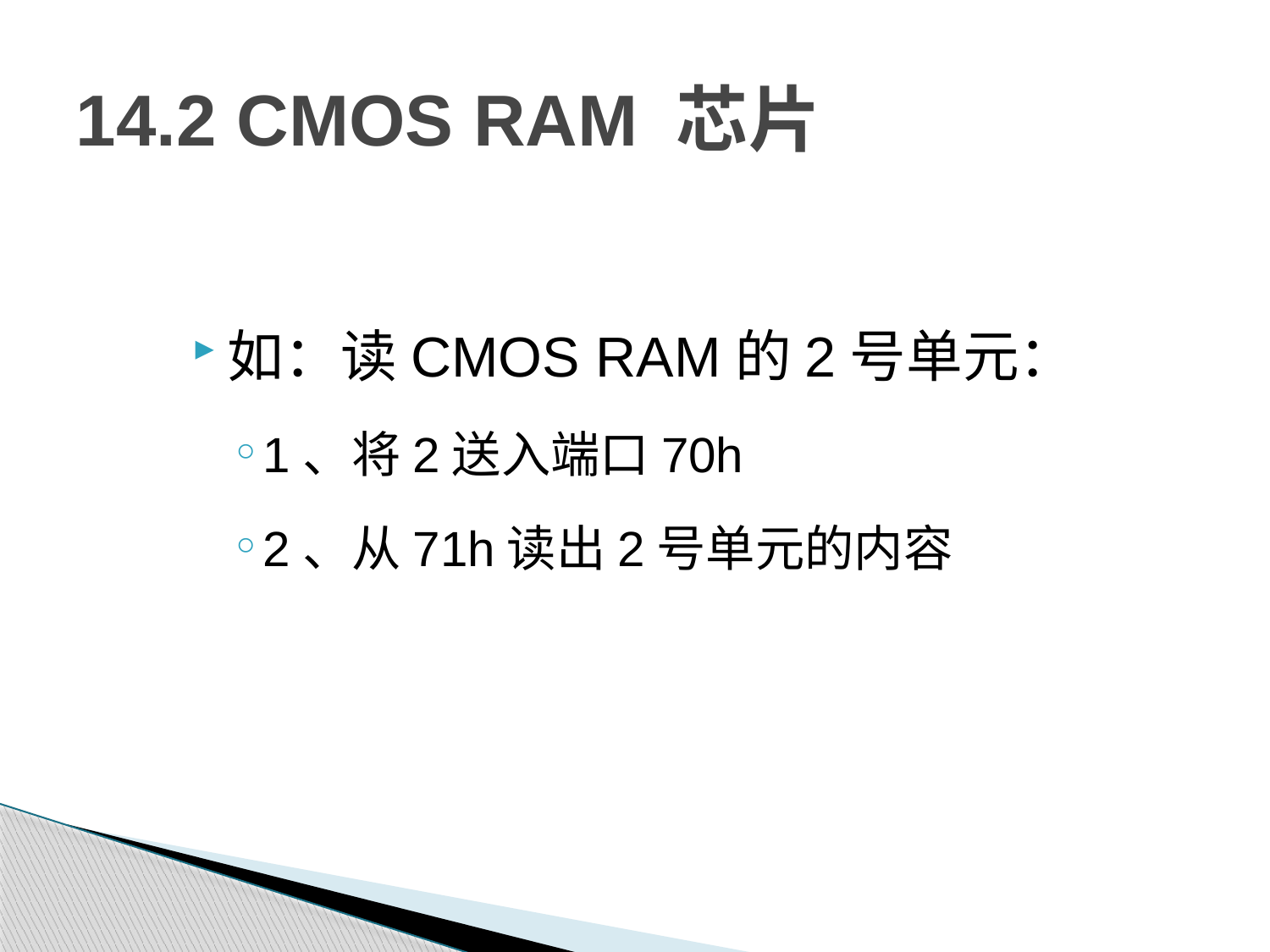

# 14.2 CMOS RAM 芯片
如：读CMOS RAM的2号单元：
1、将2送入端口70h
2、从71h读出2号单元的内容